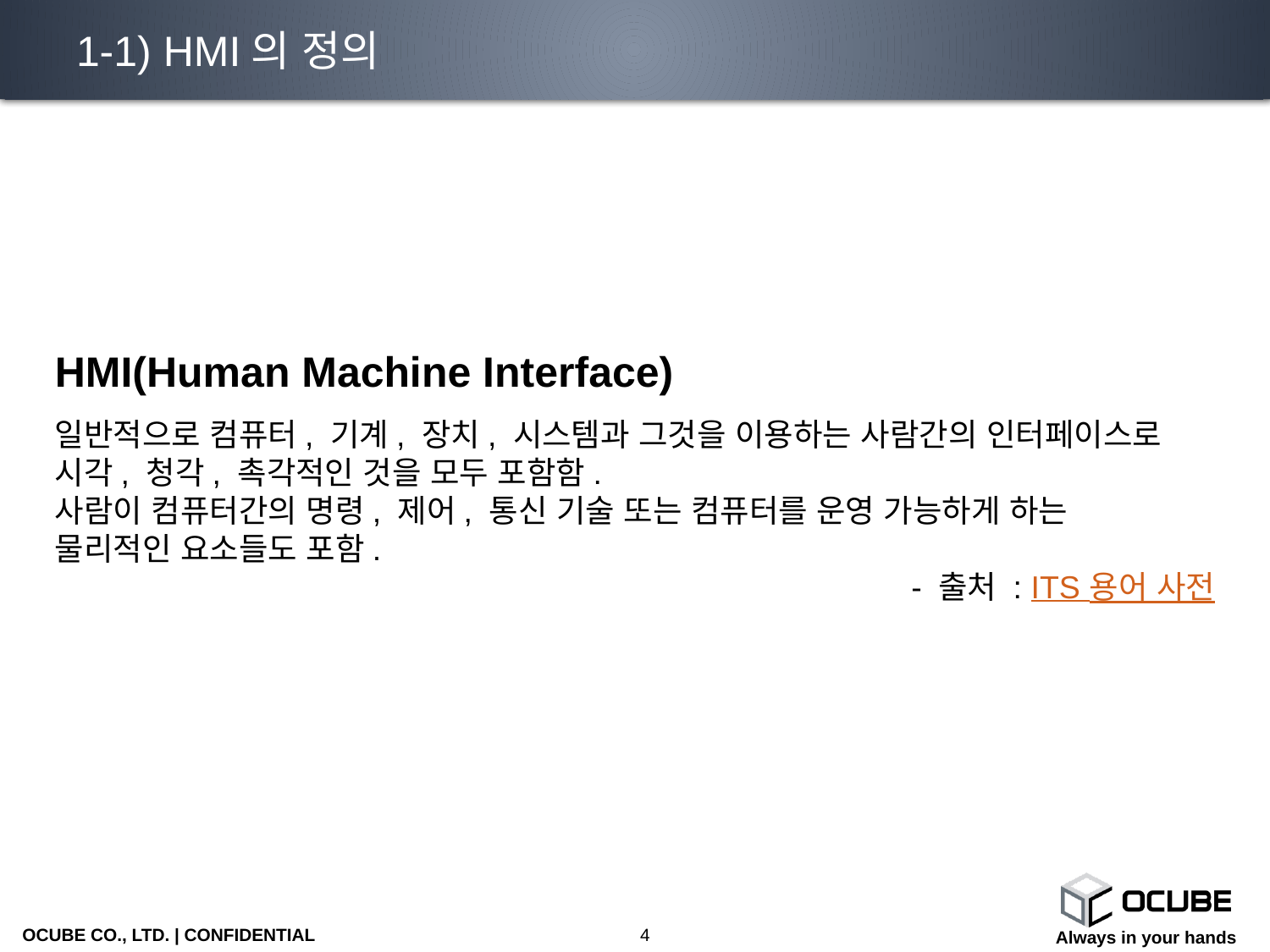

# 1-1) HMI의 정의
HMI(Human Machine Interface)
일반적으로 컴퓨터, 기계, 장치, 시스템과 그것을 이용하는 사람간의 인터페이스로
시각, 청각, 촉각적인 것을 모두 포함함.
사람이 컴퓨터간의 명령, 제어, 통신 기술 또는 컴퓨터를 운영 가능하게 하는
물리적인 요소들도 포함.
- 출처 : ITS 용어 사전